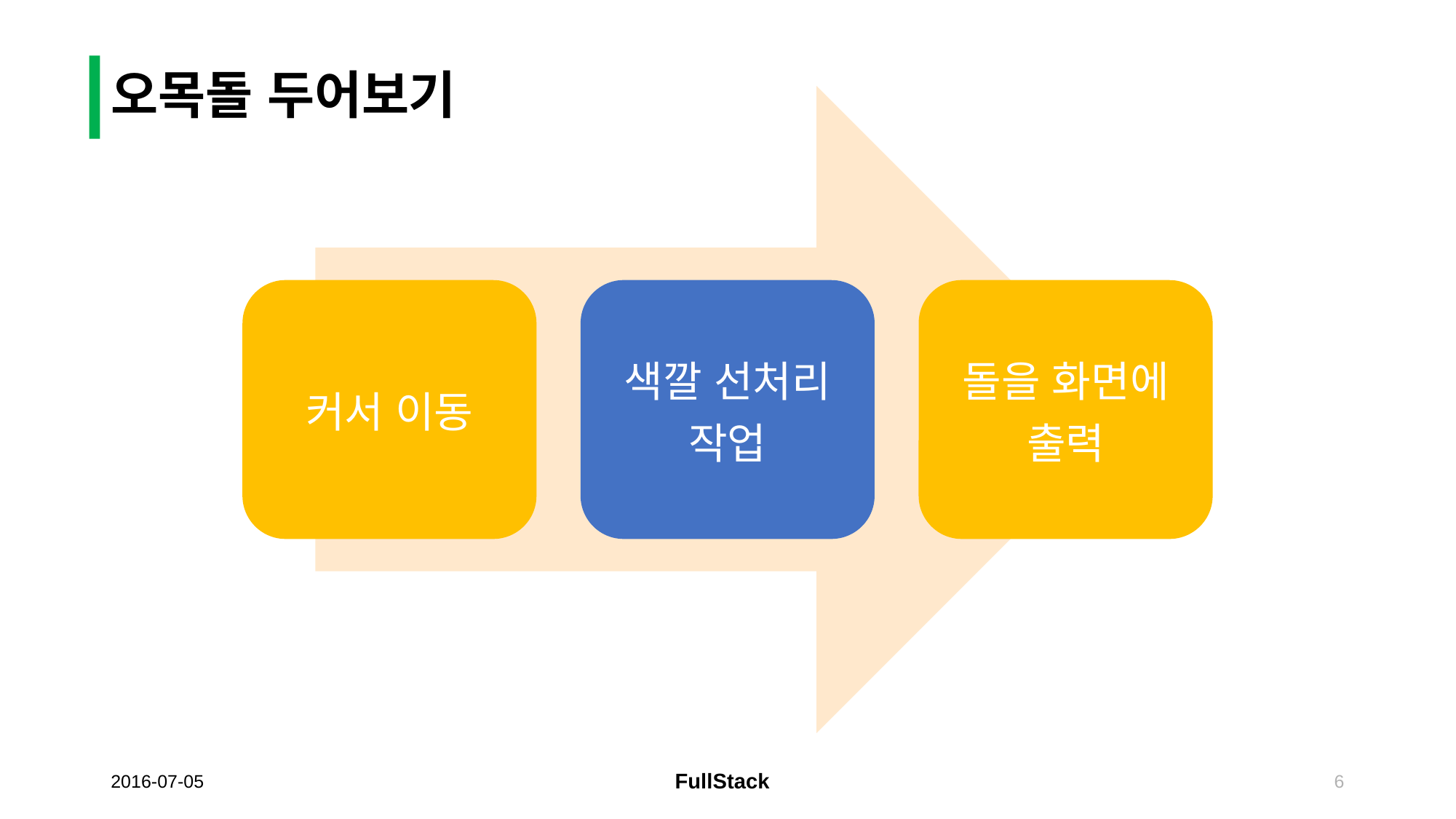

# 오목돌 두어보기
커서 이동
돌을 화면에 출력
색깔 선처리 작업
2016-07-05
6